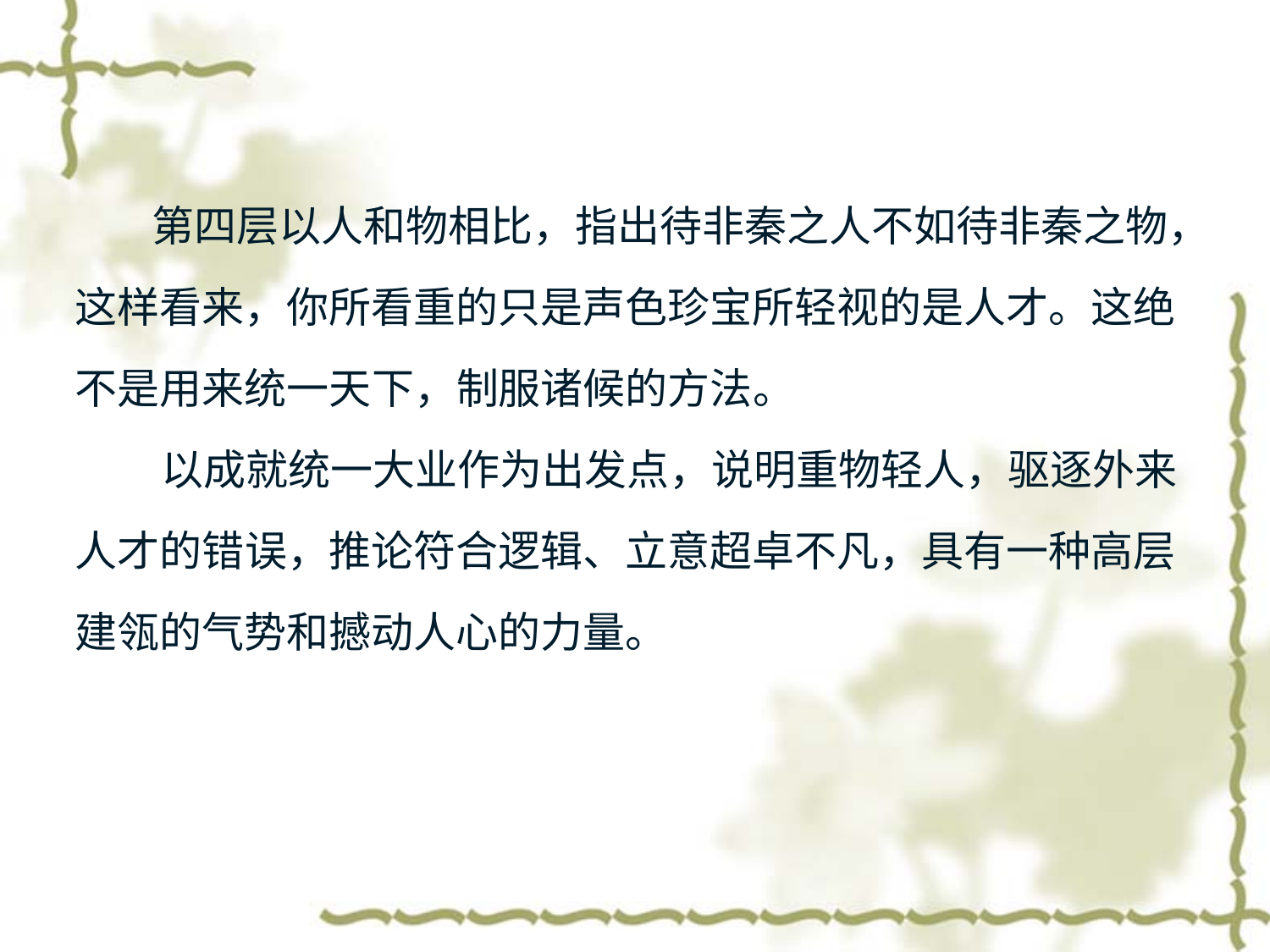

第四层以人和物相比，指出待非秦之人不如待非秦之物，这样看来，你所看重的只是声色珍宝所轻视的是人才。这绝不是用来统一天下，制服诸候的方法。
        以成就统一大业作为出发点，说明重物轻人，驱逐外来人才的错误，推论符合逻辑、立意超卓不凡，具有一种高层建瓴的气势和撼动人心的力量。